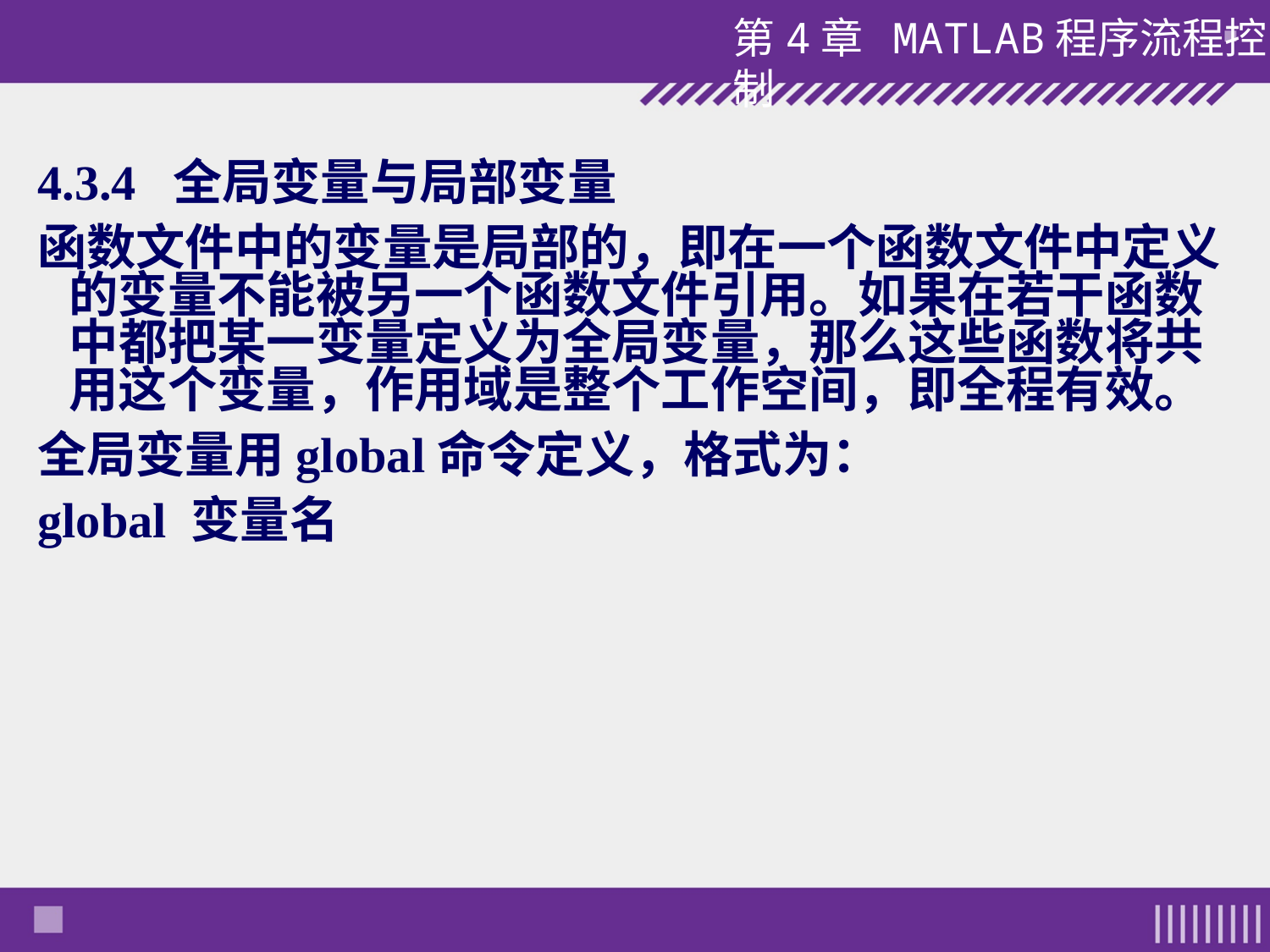

4.3.4  全局变量与局部变量
函数文件中的变量是局部的，即在一个函数文件中定义的变量不能被另一个函数文件引用。如果在若干函数中都把某一变量定义为全局变量，那么这些函数将共用这个变量，作用域是整个工作空间，即全程有效。
全局变量用global命令定义，格式为：
global 变量名